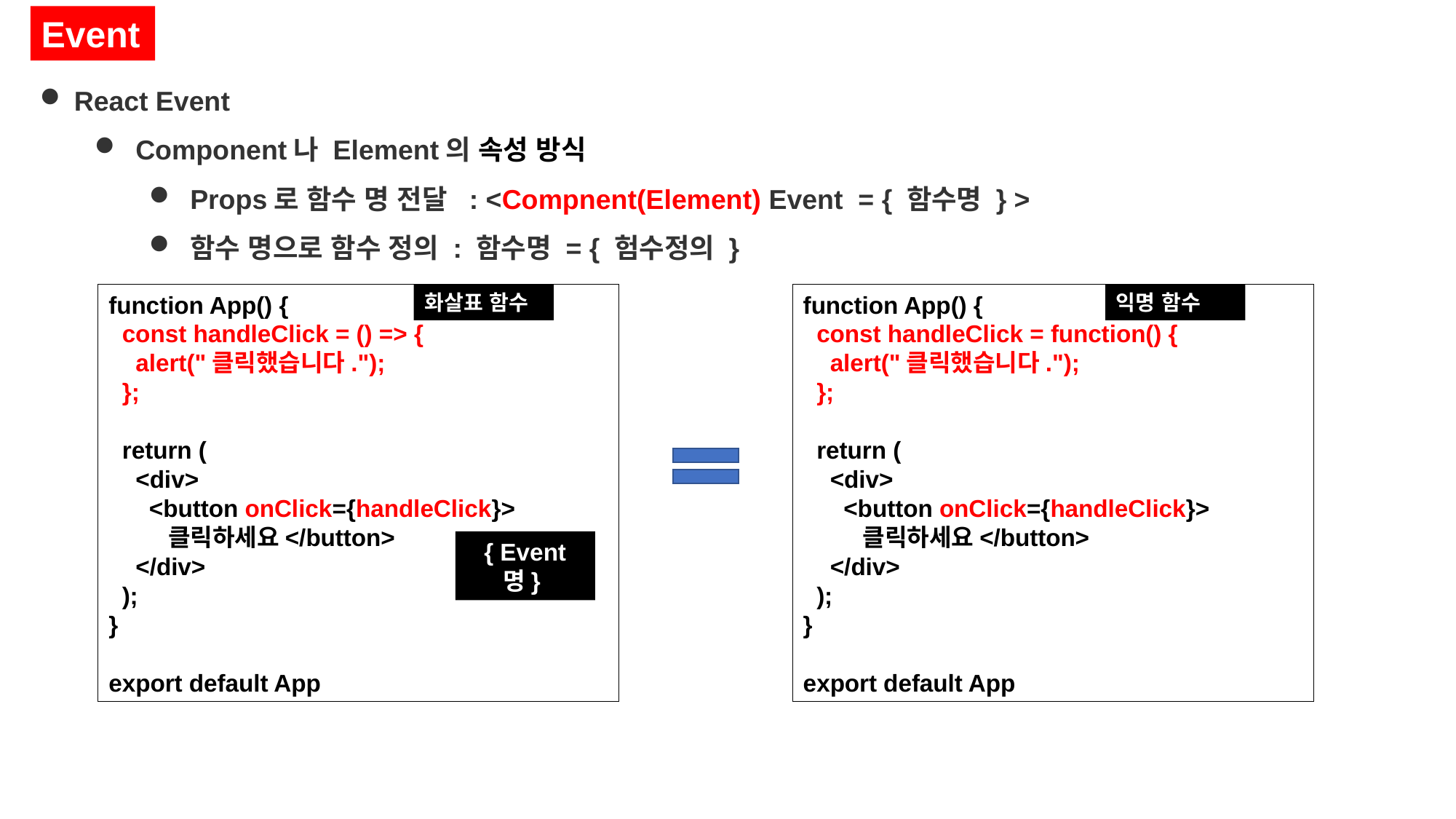

Event
React Event
Component나 Element의 속성 방식
Props로 함수 명 전달  : <Compnent(Element) Event  = { 함수명 } >
함수 명으로 함수 정의 : 함수명 = { 험수정의 }
익명 함수
function App() {
  const handleClick = () => {
    alert("클릭했습니다.");
  };

  return (
    <div>
      <button onClick={handleClick}>
        클릭하세요</button>
    </div>
  );
}

export default App
화살표 함수
function App() {
  const handleClick = function() {
    alert("클릭했습니다.");
  };

  return (
    <div>
      <button onClick={handleClick}>
        클릭하세요</button>
    </div>
  );
}

export default App

{ Event 명}